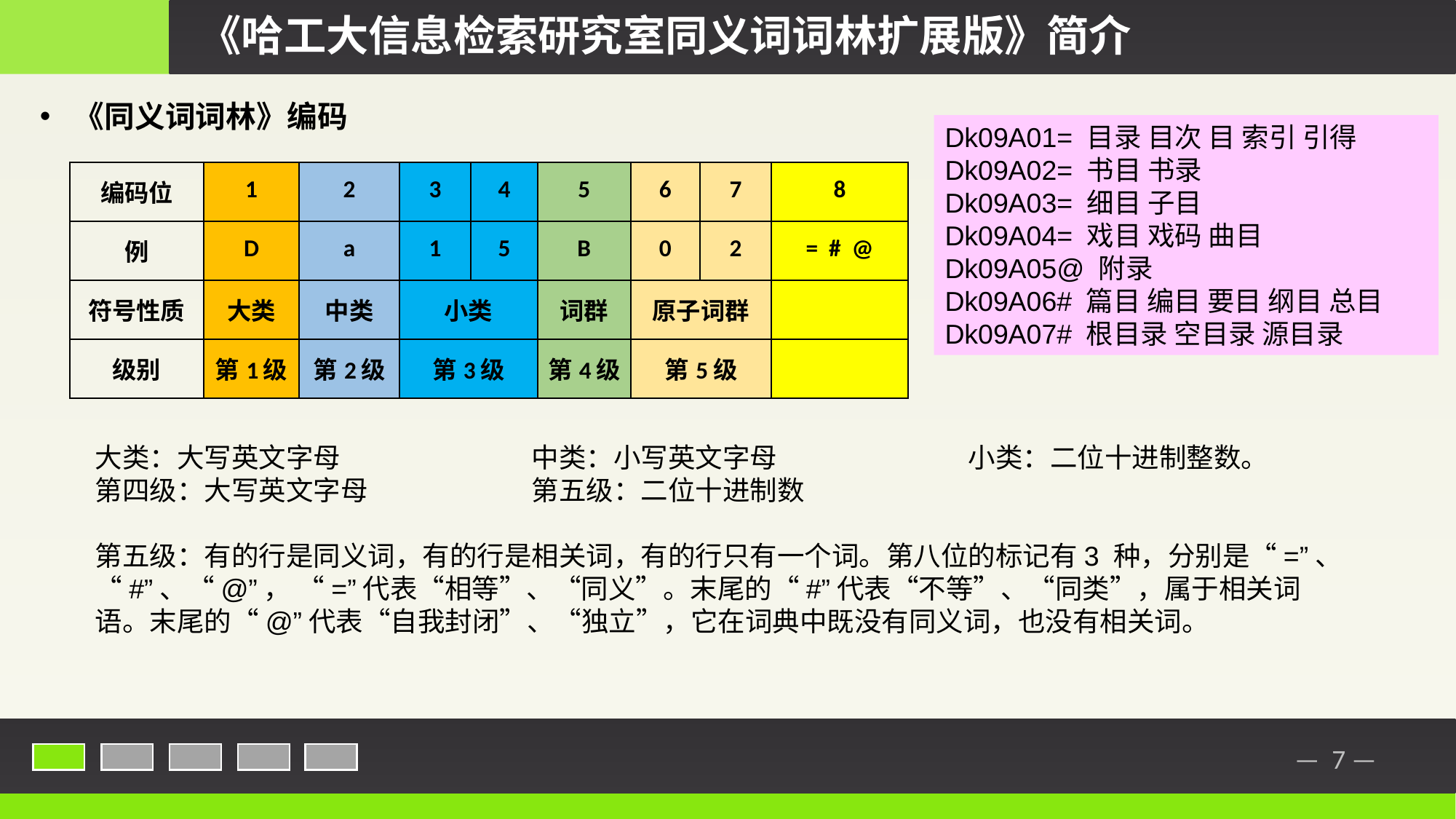

《哈工大信息检索研究室同义词词林扩展版》简介
《同义词词林》编码

Dk09A01= 目录 目次 目 索引 引得
Dk09A02= 书目 书录
Dk09A03= 细目 子目
Dk09A04= 戏目 戏码 曲目
Dk09A05@ 附录
Dk09A06# 篇目 编目 要目 纲目 总目
Dk09A07# 根目录 空目录 源目录

| 编码位 | 1 | 2 | 3 | 4 | 5 | 6 | 7 | 8 |
| --- | --- | --- | --- | --- | --- | --- | --- | --- |
| 例 | D | a | 1 | 5 | B | 0 | 2 | = # @ |
| 符号性质 | 大类 | 中类 | 小类 |  | 词群 | 原子词群 |  |  |
| 级别 | 第1级 | 第2级 | 第3级 |  | 第4级 | 第5级 |  |  |
大类：大写英文字母		中类：小写英文字母		小类：二位十进制整数。
第四级：大写英文字母		第五级：二位十进制数

第五级：有的行是同义词，有的行是相关词，有的行只有一个词。第八位的标记有3 种，分别是“=”、“#”、“@”， “=”代表“相等”、“同义”。末尾的“#”代表“不等”、“同类”，属于相关词语。末尾的“@”代表“自我封闭”、“独立”，它在词典中既没有同义词，也没有相关词。